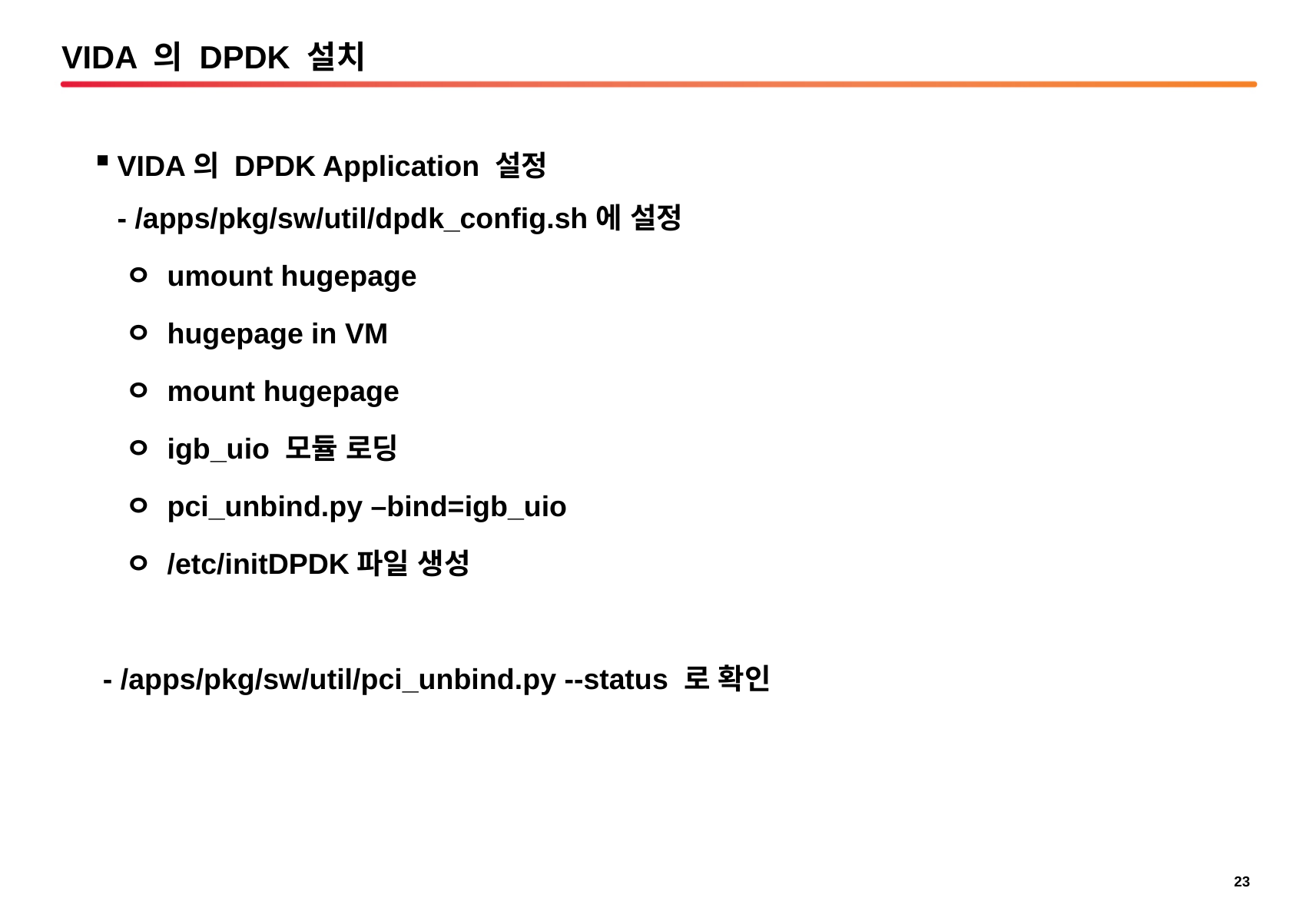

# VIDA 의 DPDK 설치
VIDA의 DPDK Application 설정
- /apps/pkg/sw/util/dpdk_config.sh에 설정
   ㅇ umount hugepage
   ㅇ hugepage in VM
   ㅇ mount hugepage
   ㅇ igb_uio 모듈 로딩
   ㅇ pci_unbind.py –bind=igb_uio
   ㅇ /etc/initDPDK파일 생성

 - /apps/pkg/sw/util/pci_unbind.py --status 로 확인